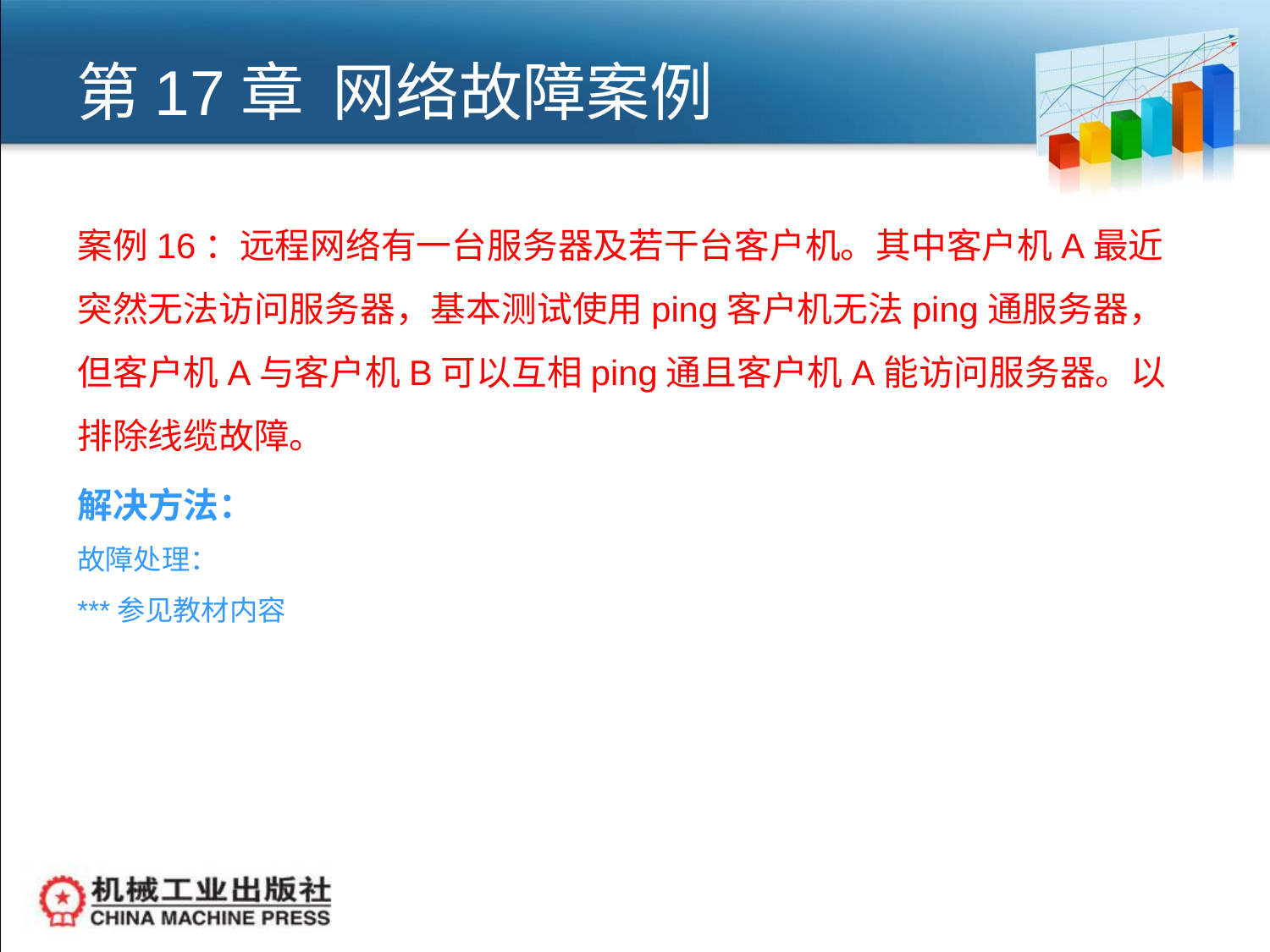

# 第17章  网络故障案例
案例16：远程网络有一台服务器及若干台客户机。其中客户机A最近突然无法访问服务器，基本测试使用ping客户机无法ping通服务器，但客户机A与客户机B可以互相ping通且客户机A能访问服务器。以排除线缆故障。
解决方法：
故障处理：
***参见教材内容